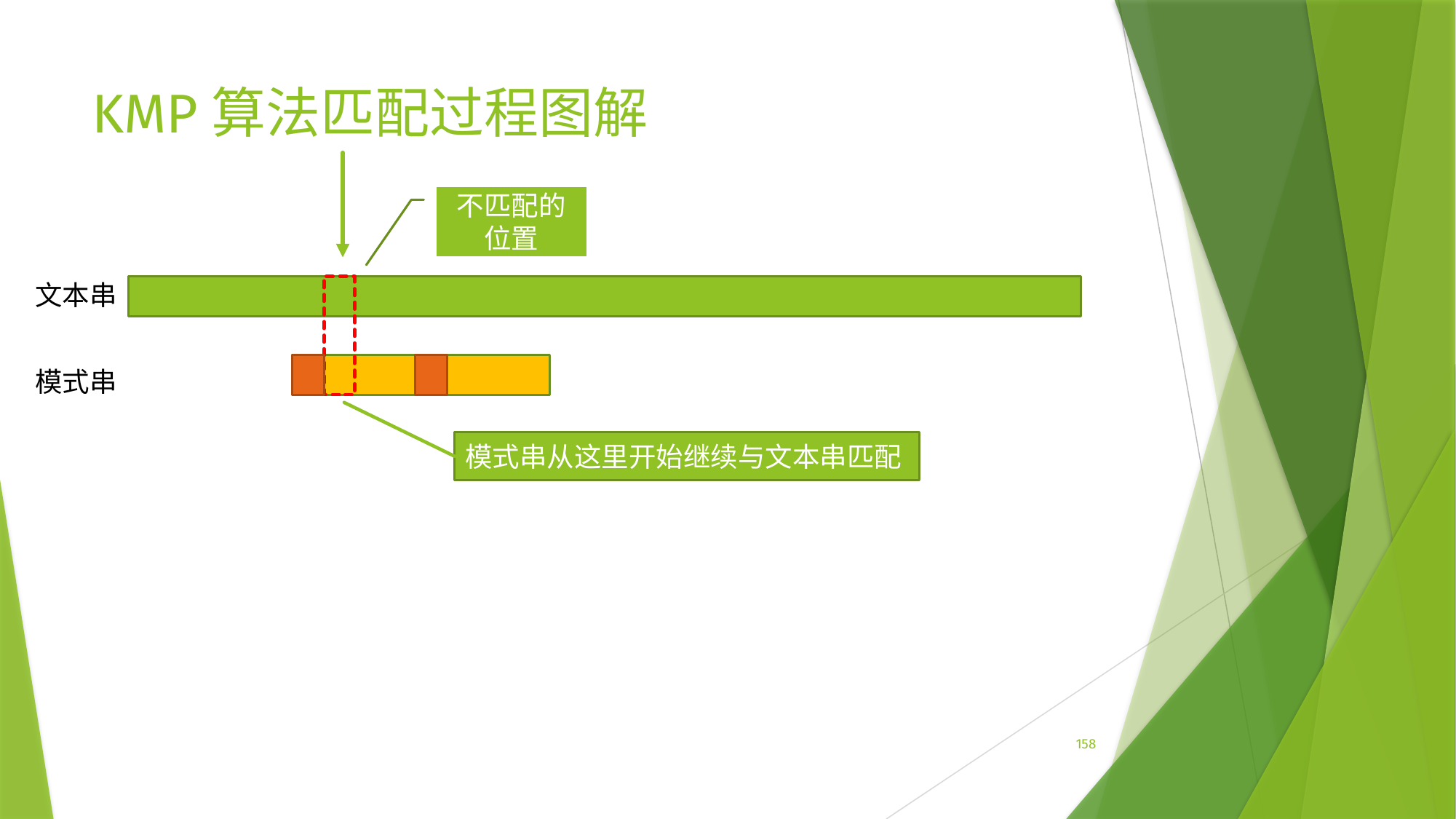

# KMP算法匹配过程图解
不匹配的位置
文本串

模式串
模式串从这里开始继续与文本串匹配
158